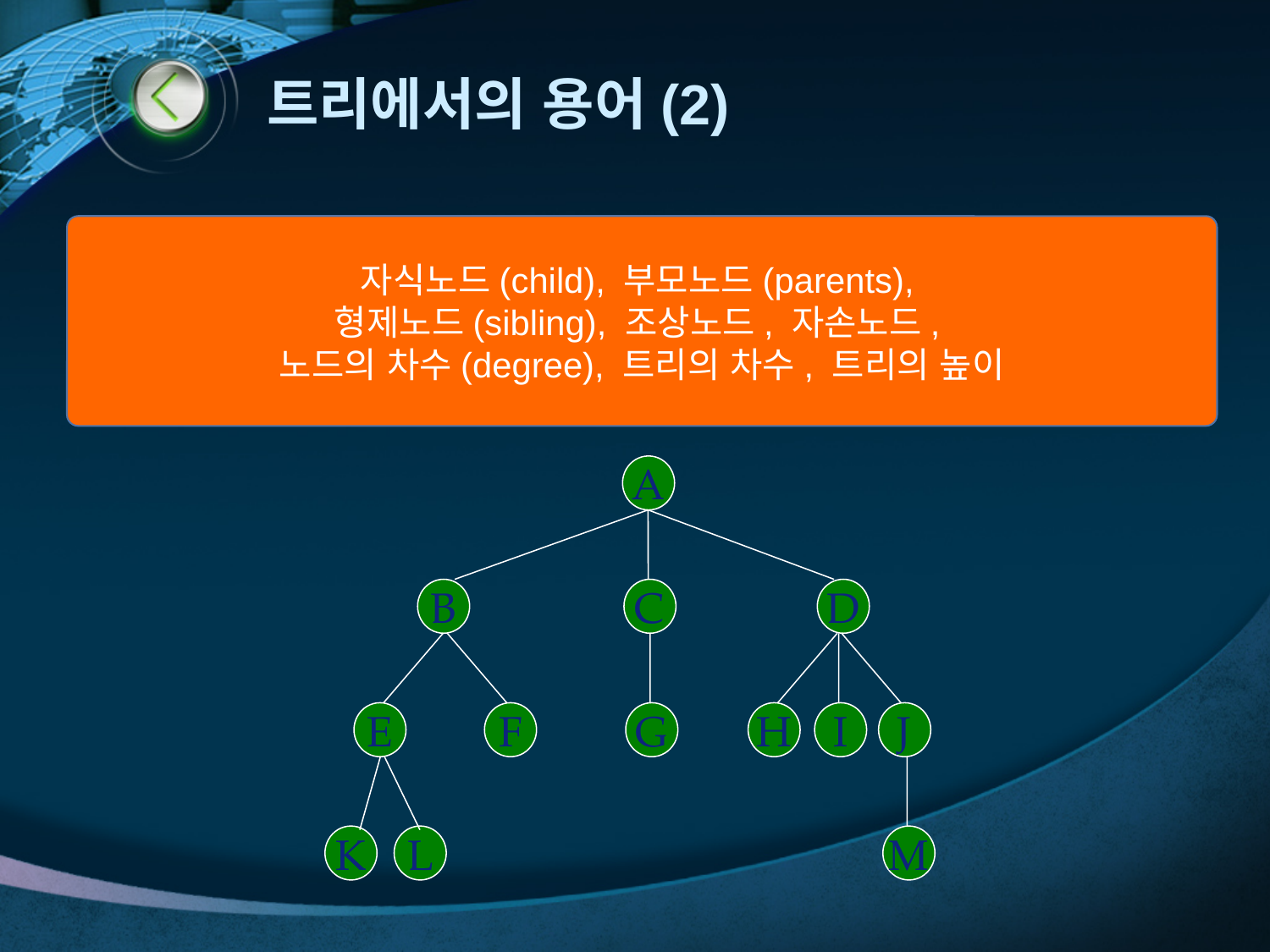

# 트리에서의 용어(2)
자식노드(child), 부모노드(parents),
형제노드(sibling), 조상노드, 자손노드,
노드의 차수(degree), 트리의 차수, 트리의 높이
A

B
C

E
F
G
H
I
J

K
L
M
D